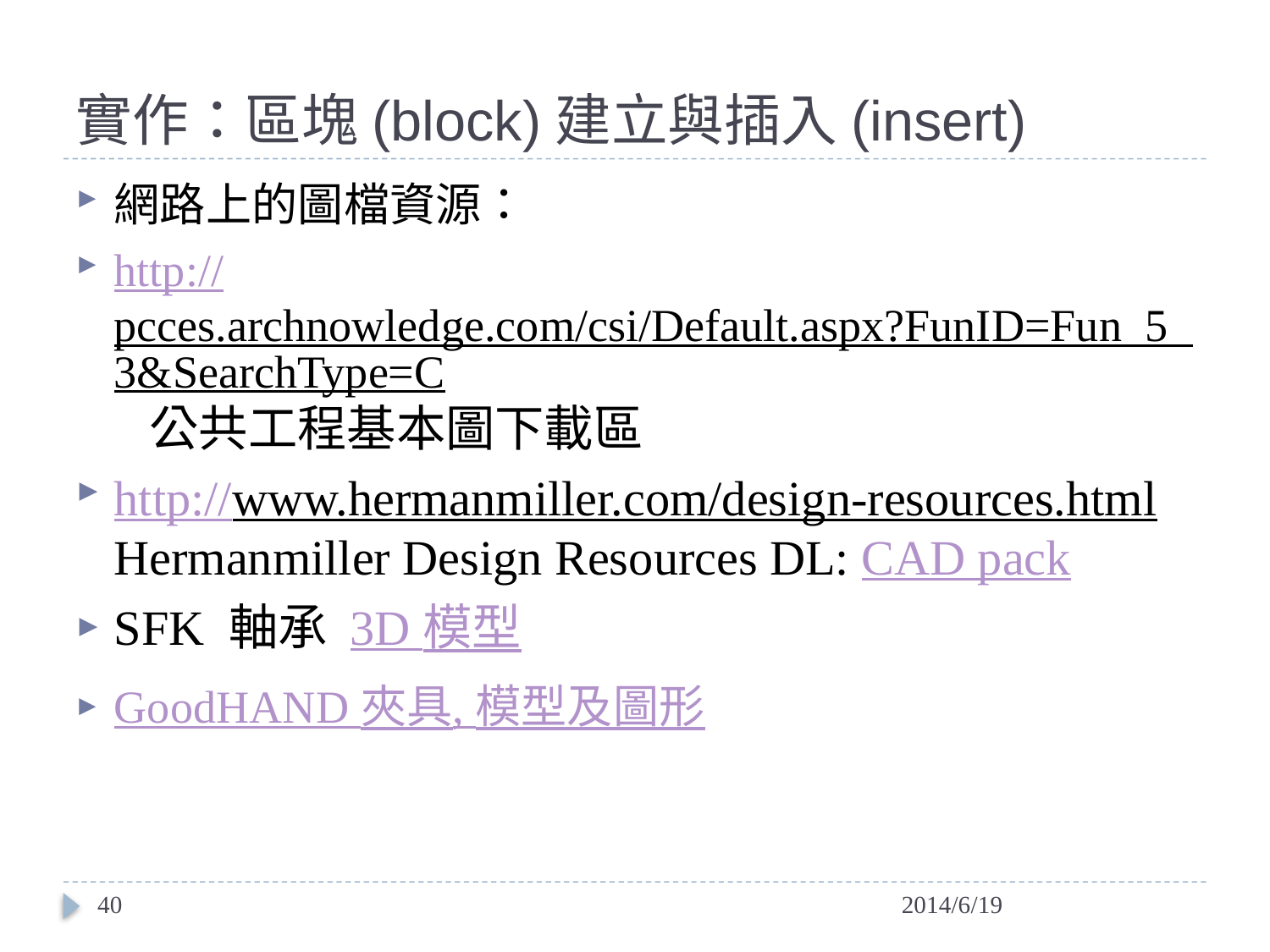

# 實作：區塊(block)建立與插入(insert)
網路上的圖檔資源：
http://pcces.archnowledge.com/csi/Default.aspx?FunID=Fun_5_3&SearchType=C  公共工程基本圖下載區
http://www.hermanmiller.com/design-resources.html Hermanmiller Design Resources DL: CAD pack
SFK 軸承 3D 模型
GoodHAND 夾具, 模型及圖形
40
2014/6/19